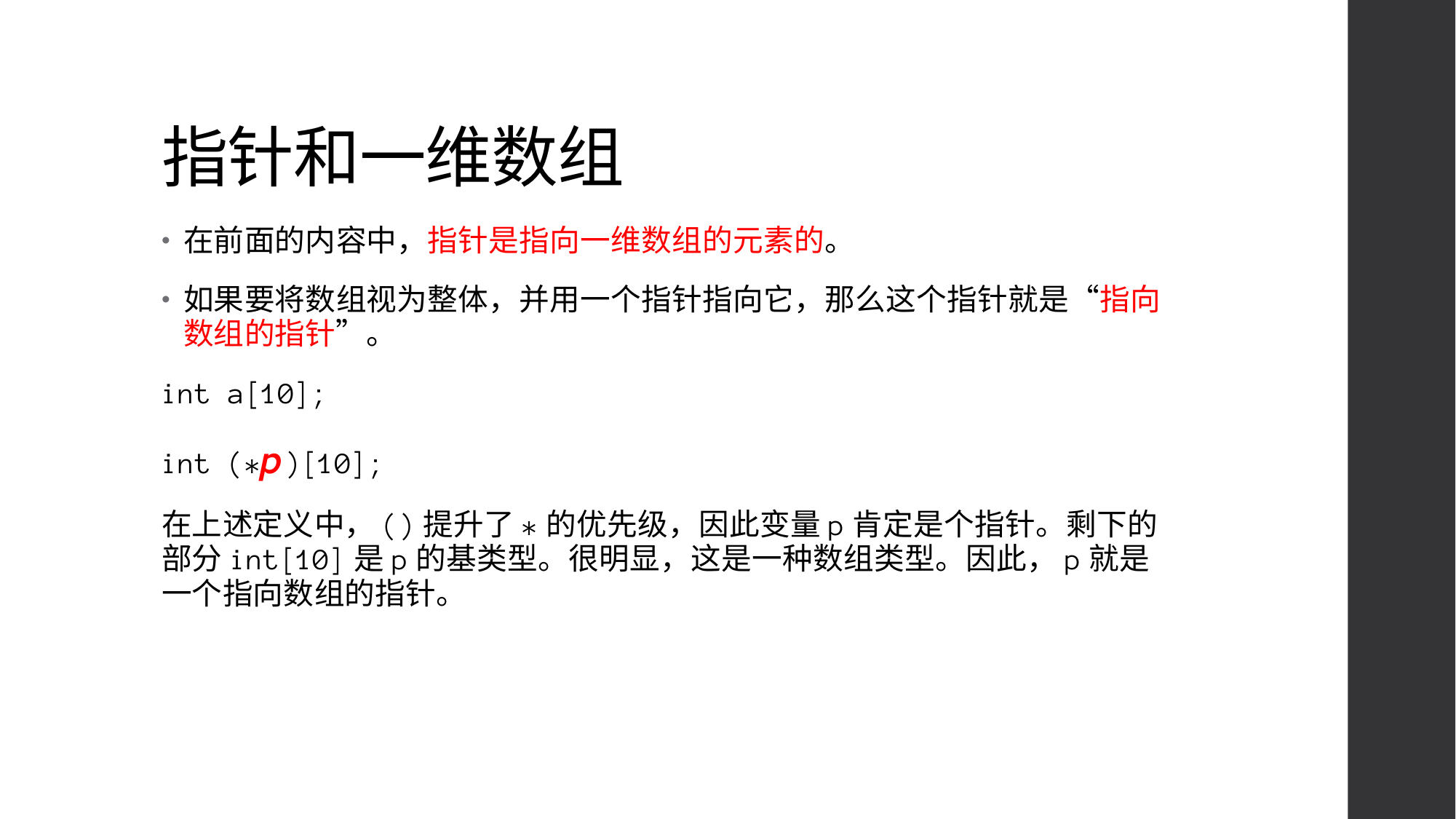

# 指针和一维数组
在前面的内容中，指针是指向一维数组的元素的。
如果要将数组视为整体，并用一个指针指向它，那么这个指针就是“指向数组的指针”。
int a[10];
int (*p)[10];
在上述定义中，()提升了*的优先级，因此变量p肯定是个指针。剩下的部分int[10]是p的基类型。很明显，这是一种数组类型。因此，p就是一个指向数组的指针。